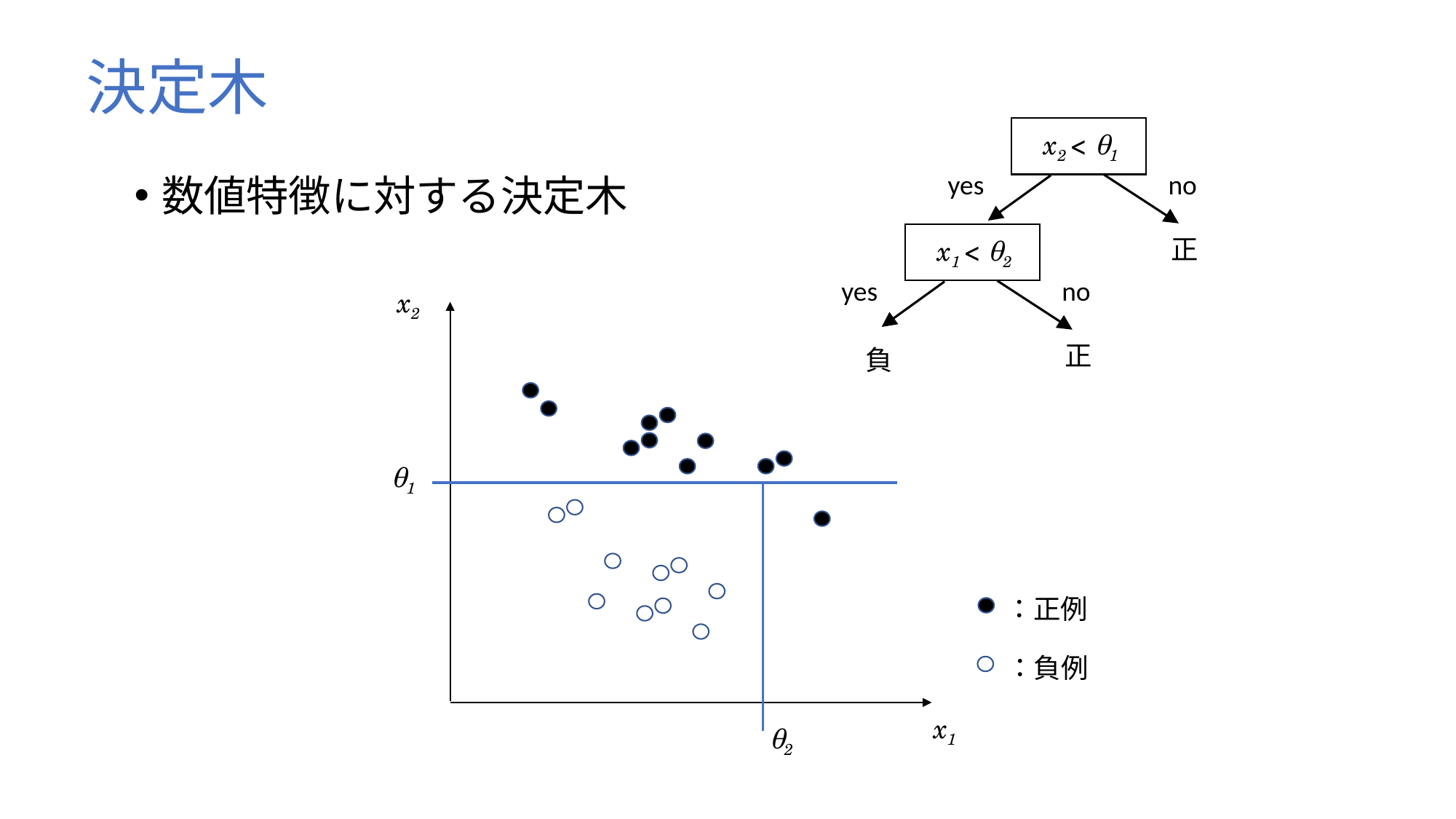

# 決定木

x2 < θ1
数値特徴に対する決定木

yes
no

正
x1 < θ2
yes
no
x2
正
負

θ1

：正例

：負例

x1
θ2